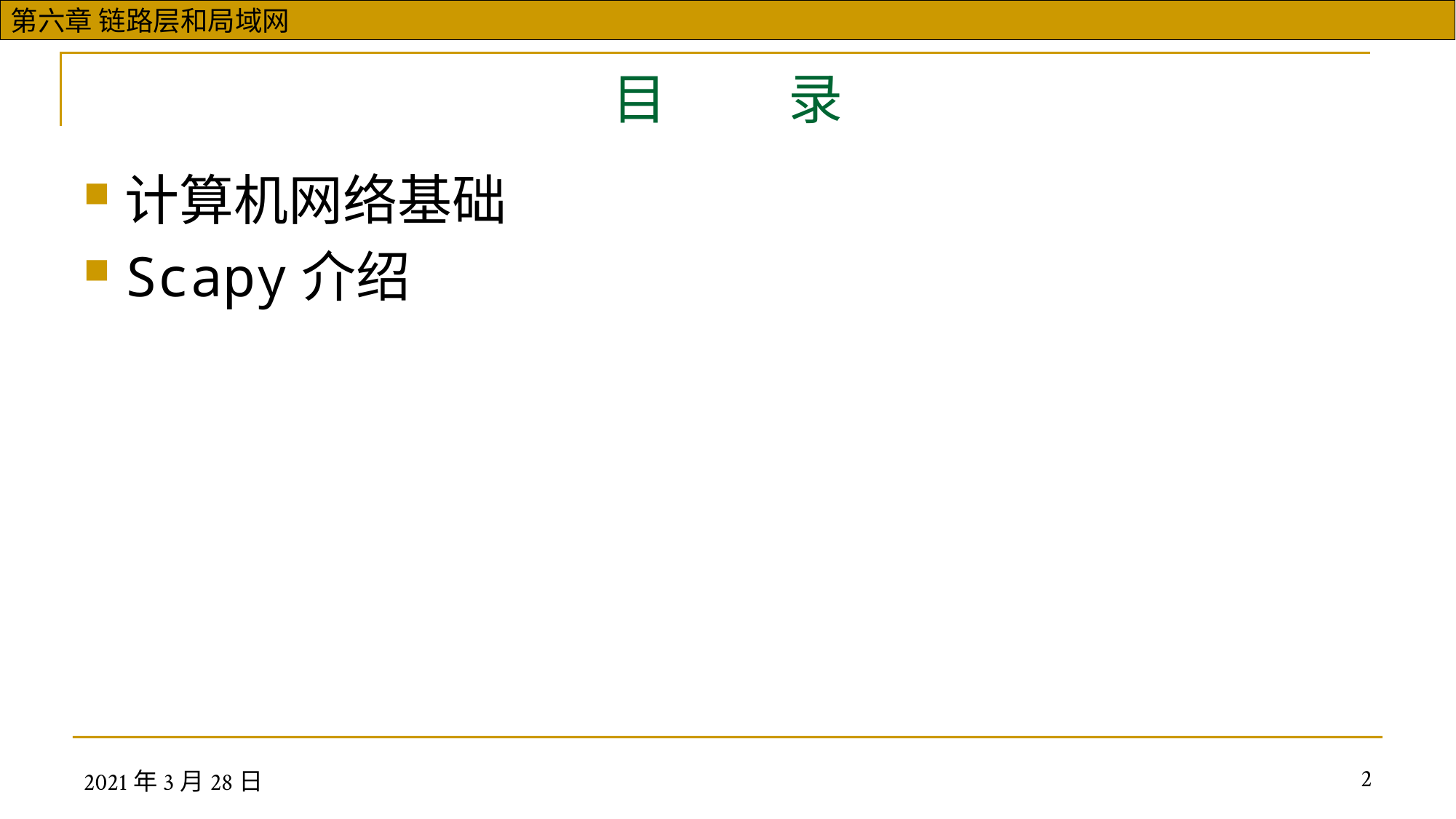

# 目          录
计算机网络基础
Scapy介绍

2
2021年3月28日